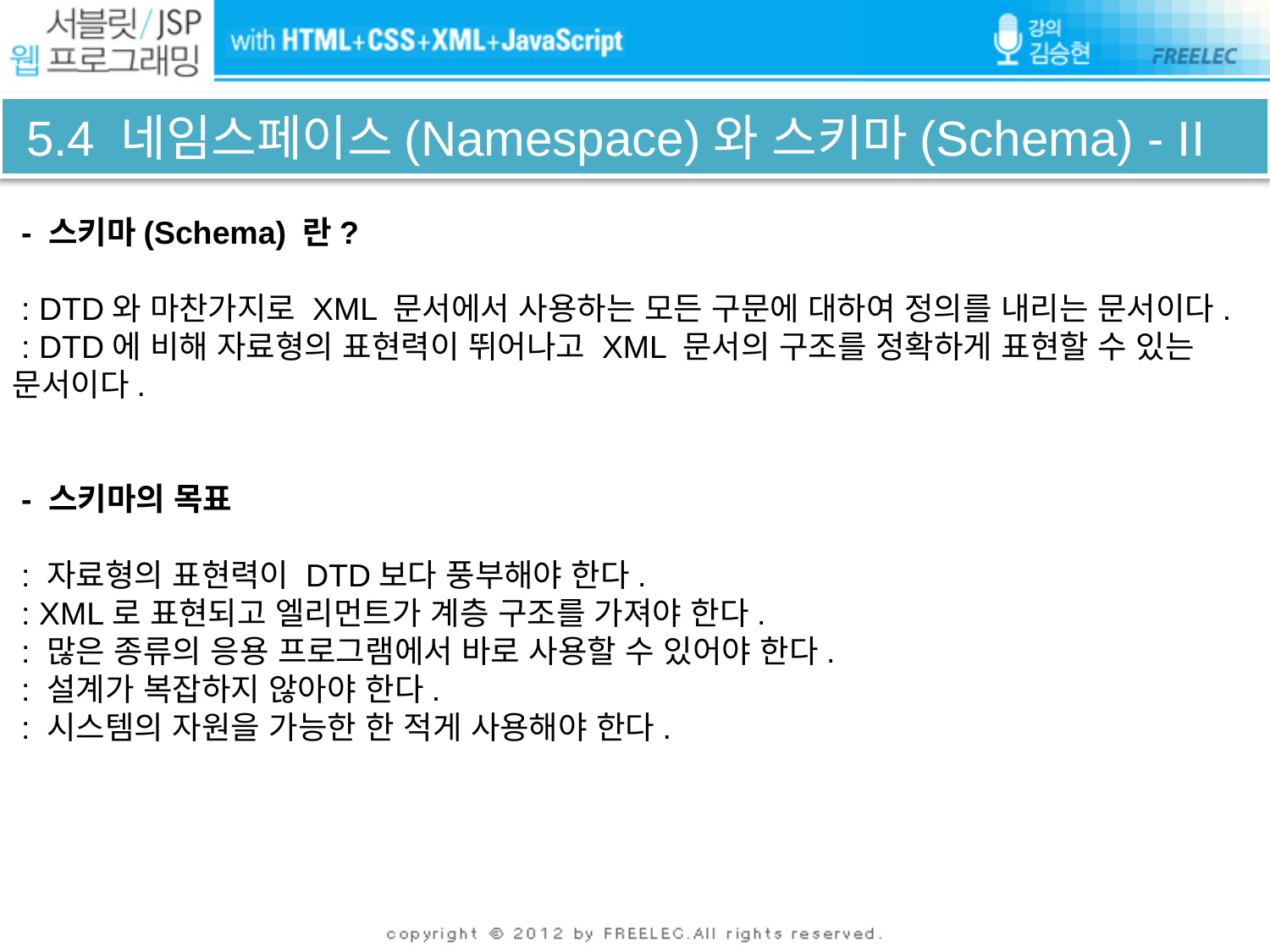

# 5.4 네임스페이스(Namespace)와 스키마(Schema) - II
 - 스키마(Schema) 란?

 : DTD와 마찬가지로 XML 문서에서 사용하는 모든 구문에 대하여 정의를 내리는 문서이다.
 : DTD에 비해 자료형의 표현력이 뛰어나고 XML 문서의 구조를 정확하게 표현할 수 있는 문서이다.

 - 스키마의 목표

 : 자료형의 표현력이 DTD보다 풍부해야 한다.
 : XML로 표현되고 엘리먼트가 계층 구조를 가져야 한다.
 : 많은 종류의 응용 프로그램에서 바로 사용할 수 있어야 한다.
 : 설계가 복잡하지 않아야 한다.
 : 시스템의 자원을 가능한 한 적게 사용해야 한다.